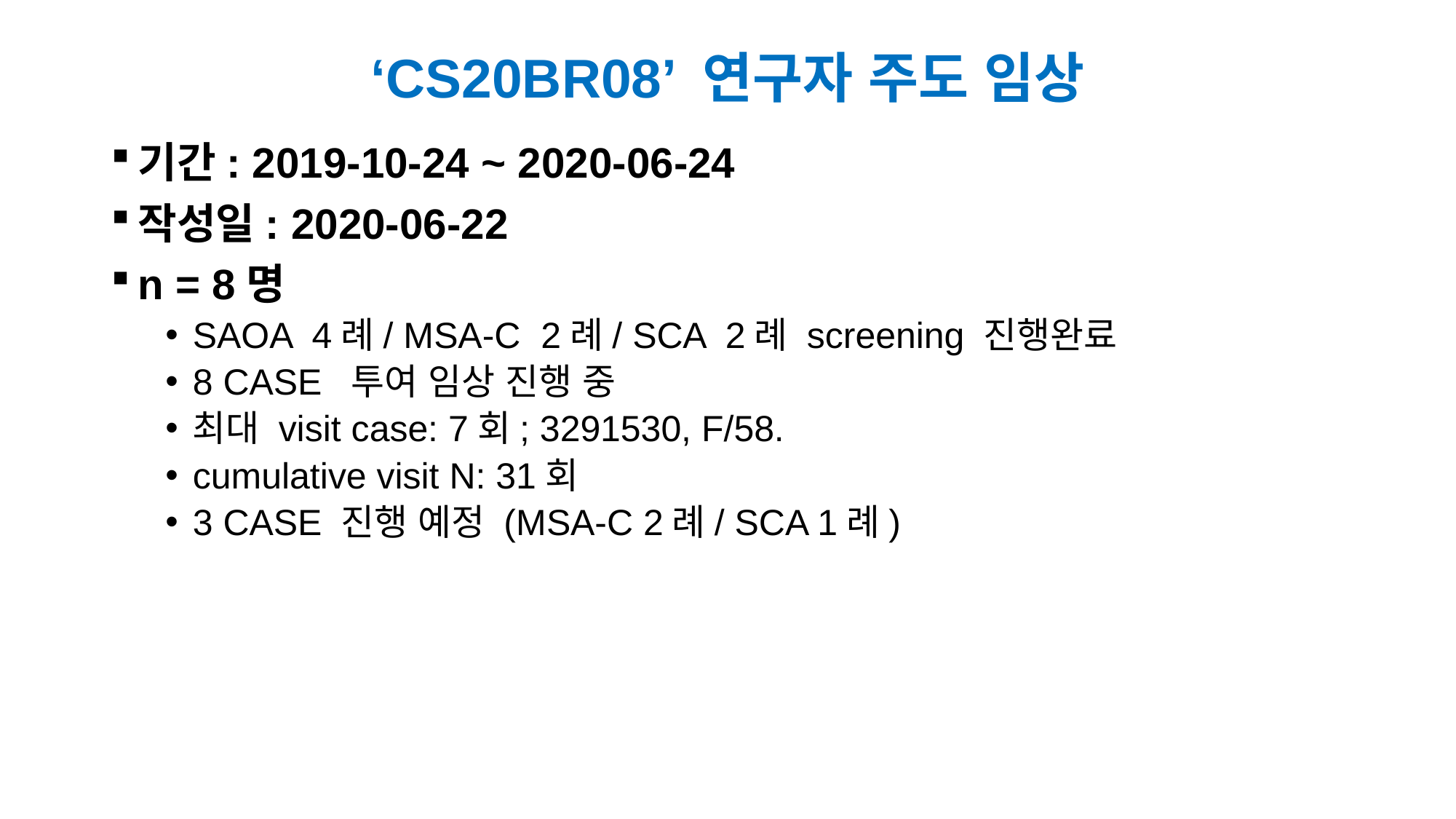

# ‘CS20BR08’ 연구자 주도 임상
기간: 2019-10-24 ~ 2020-06-24
작성일: 2020-06-22
n = 8명
SAOA  4례/ MSA-C  2례/ SCA  2례 screening 진행완료
8 CASE  투여 임상 진행 중
최대 visit case: 7회; 3291530, F/58.
cumulative visit N: 31회
3 CASE 진행 예정 (MSA-C 2례/ SCA 1례)